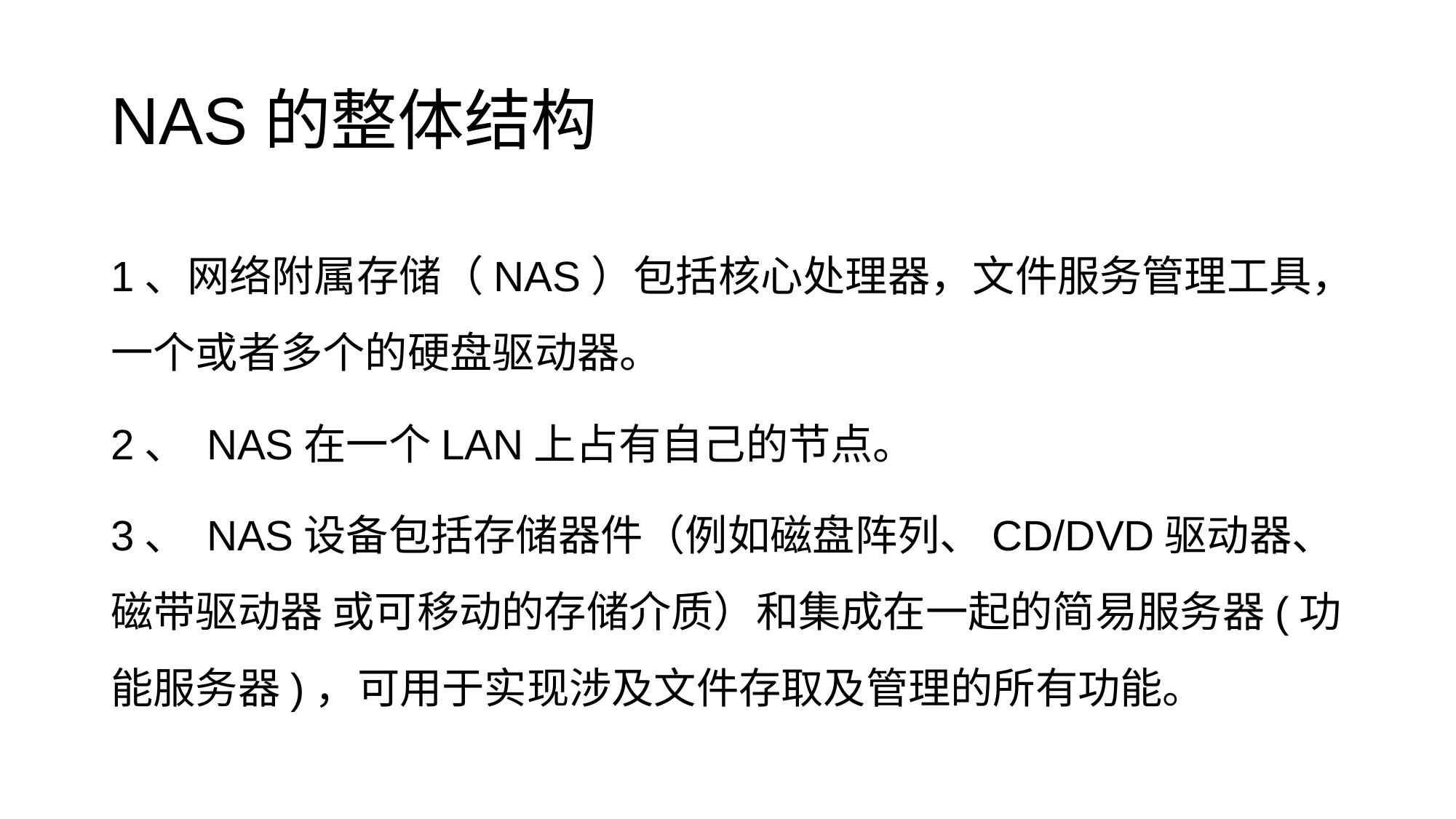

# NAS的整体结构
1、网络附属存储（NAS）包括核心处理器，文件服务管理工具，一个或者多个的硬盘驱动器。
2、 NAS在一个LAN上占有自己的节点。
3、 NAS设备包括存储器件（例如磁盘阵列、CD/DVD驱动器、磁带驱动器 或可移动的存储介质）和集成在一起的简易服务器(功能服务器)，可用于实现涉及文件存取及管理的所有功能。